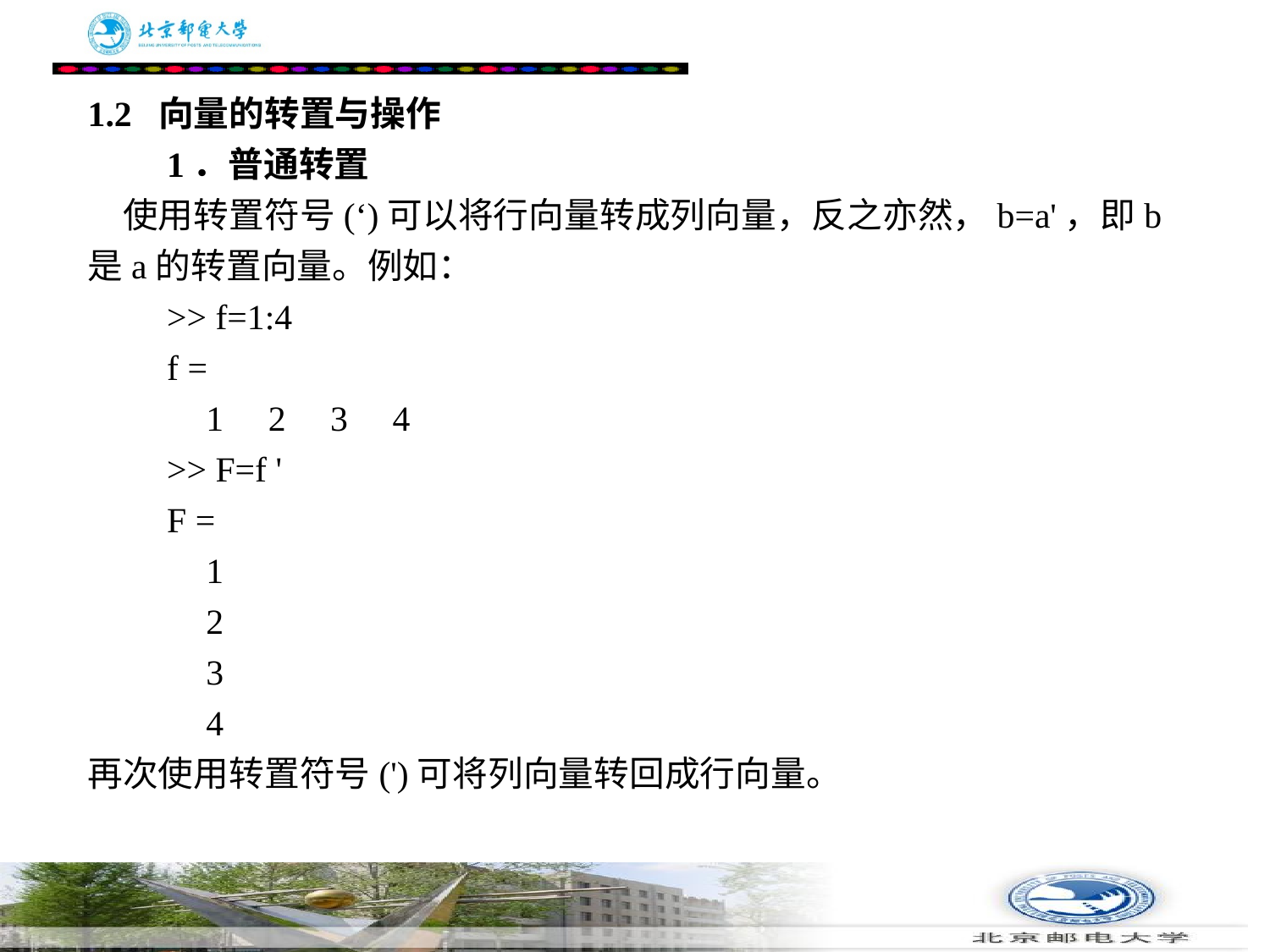

# 1.2  向量的转置与操作 　　1．普通转置 　使用转置符号(‘)可以将行向量转成列向量，反之亦然，b=a'，即b是a的转置向量。例如： 　　>> f=1:4 　　f = 　　     1     2     3     4 　　>> F=f ' 　　F = 　　     1 　　     2 　　     3 　　     4 再次使用转置符号(')可将列向量转回成行向量。